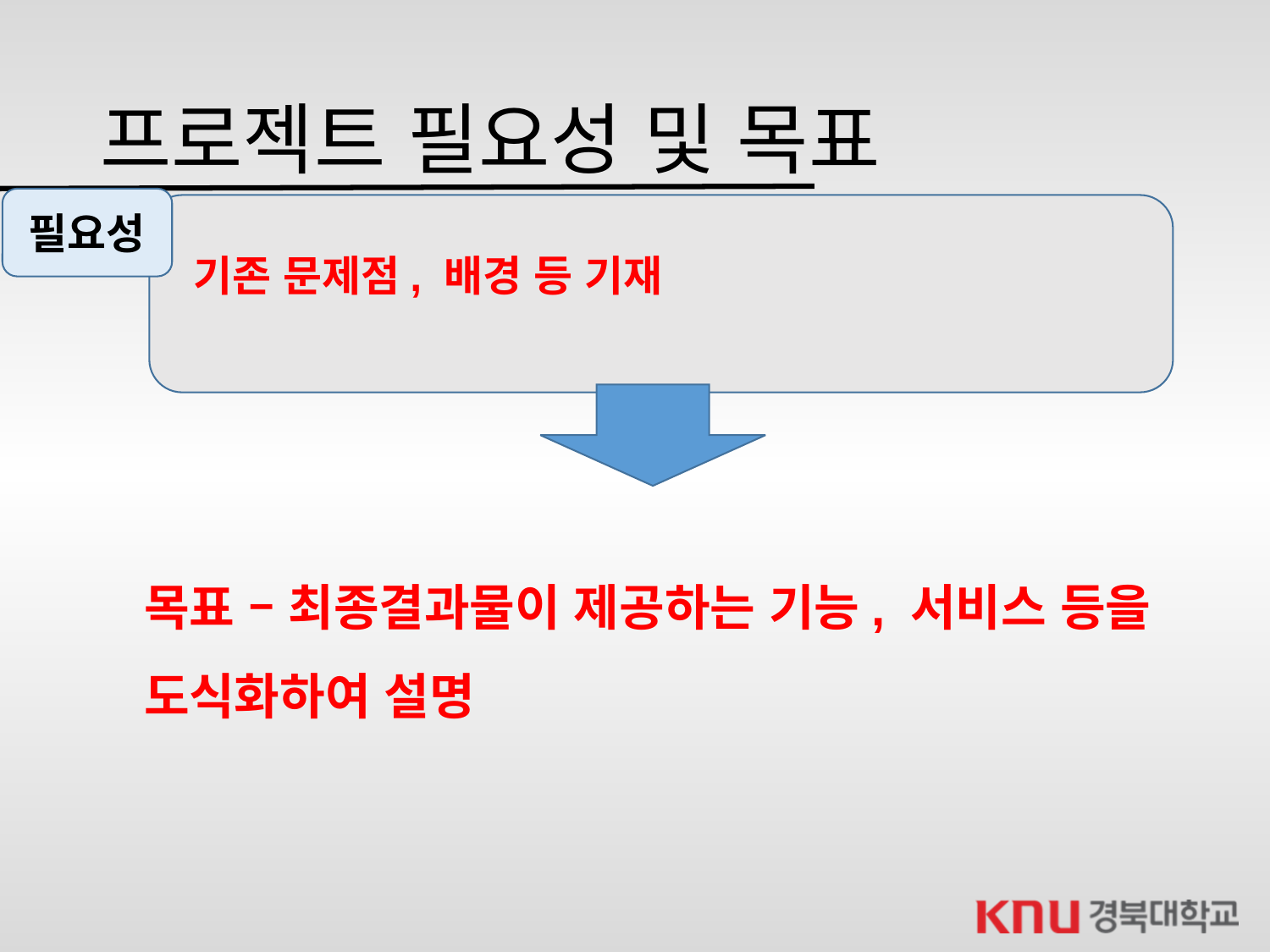

추가비용 없이 기존 조명 기반 시설을 이용하여 위치정보 제공 필요
# 프로젝트 필요성 및 목표
필요성
 기존 문제점, 배경 등 기재

목표 – 최종결과물이 제공하는 기능, 서비스 등을 도식화하여 설명